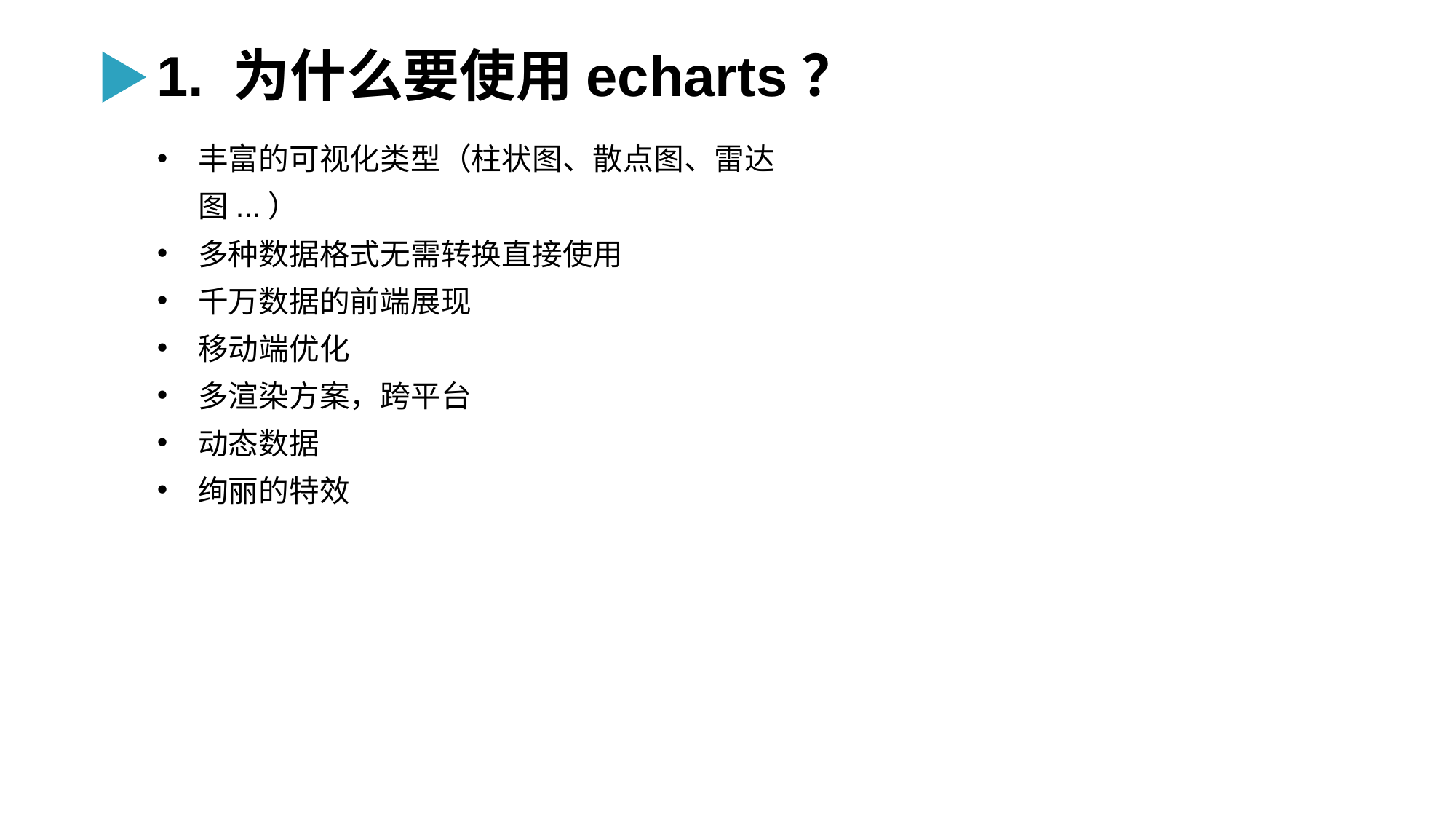

1. 为什么要使用echarts？

丰富的可视化类型（柱状图、散点图、雷达图...）
多种数据格式无需转换直接使用
千万数据的前端展现
移动端优化
多渲染方案，跨平台
动态数据
绚丽的特效